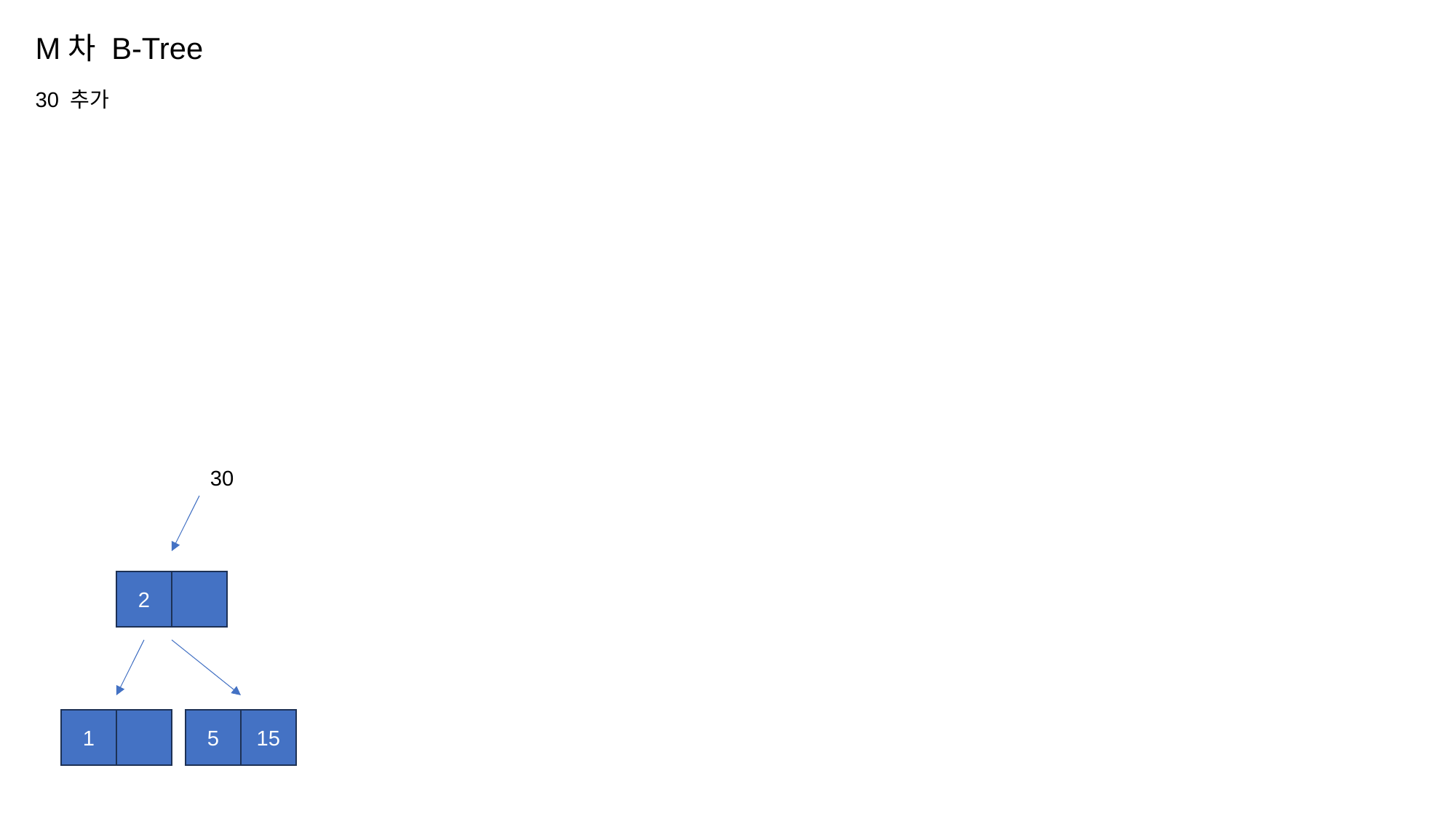

# M차 B-Tree 30 추가
30
2

1

5
15